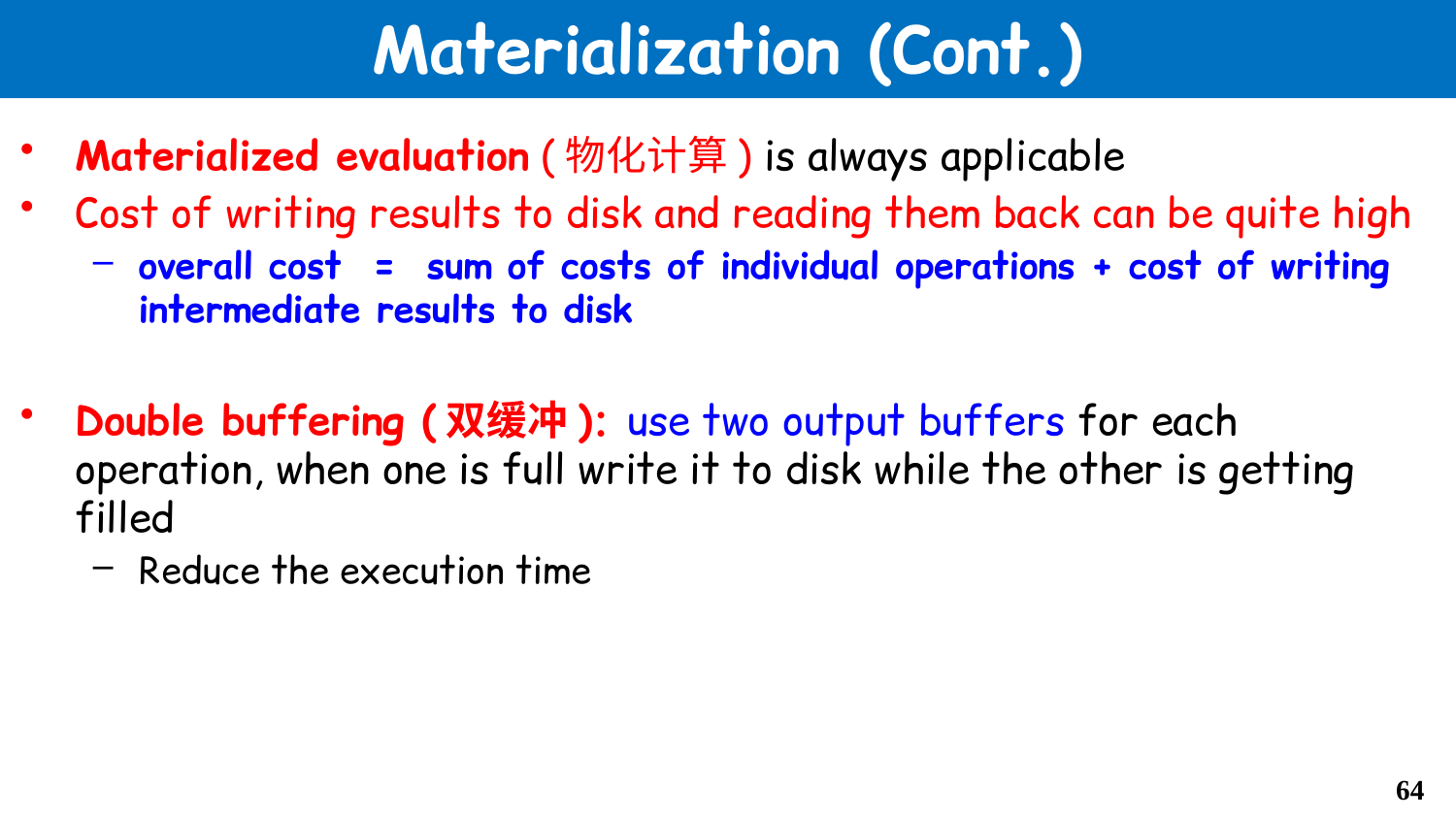

# Materialization (Cont.)
Materialized evaluation (物化计算) is always applicable
Cost of writing results to disk and reading them back can be quite high
overall cost  =  sum of costs of individual operations + cost of writing intermediate results to disk

Double buffering (双缓冲): use two output buffers for each operation, when one is full write it to disk while the other is getting filled
Reduce the execution time